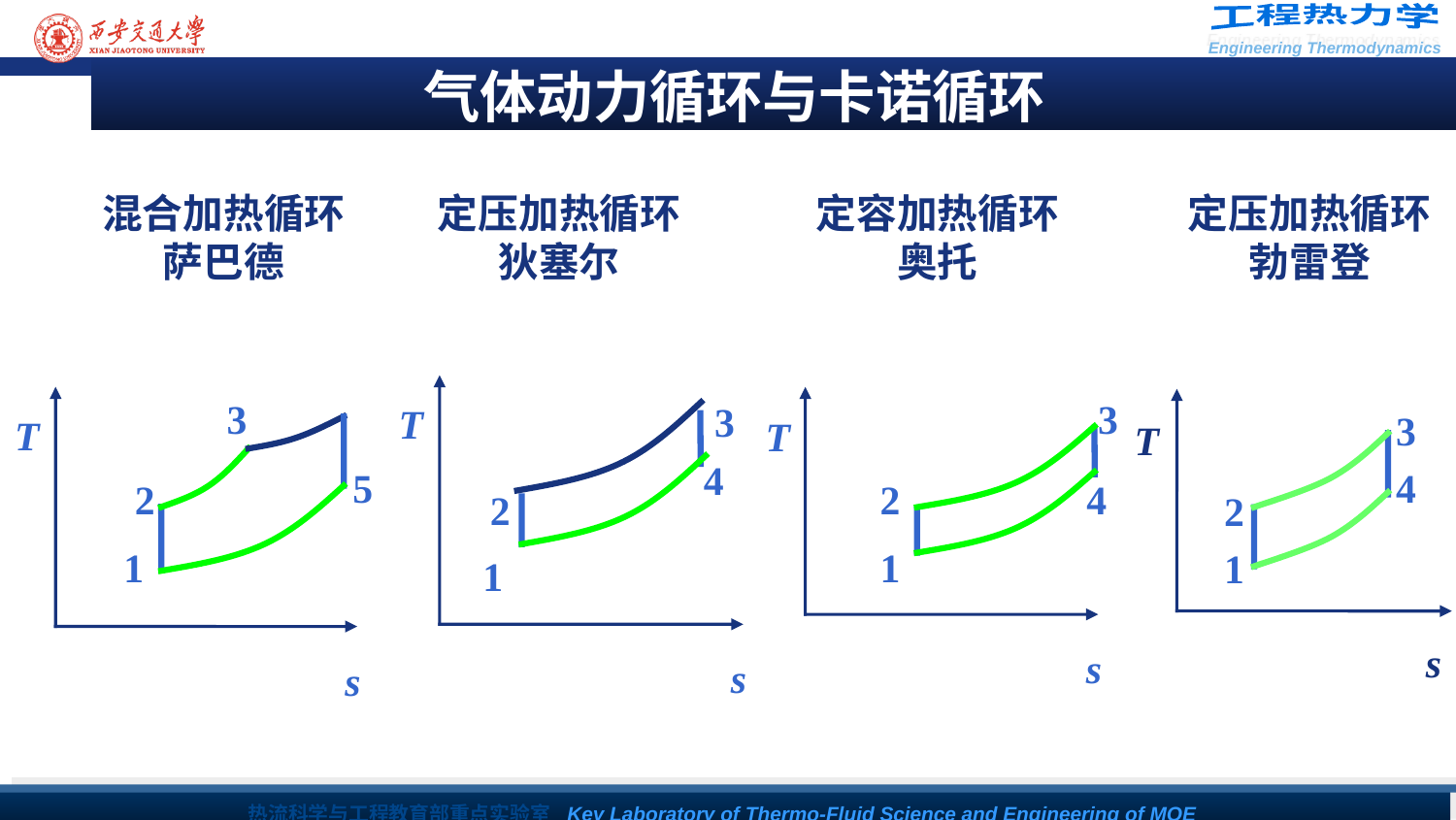

气体动力循环与卡诺循环
# 混合加热循环 萨巴德
定压加热循环
狄塞尔
定容加热循环
奥托
定压加热循环
勃雷登

T

s
3
3

T

s

T

s

T

s
3
3

4

5
4

2
2
4

2
2

1
1
1
1